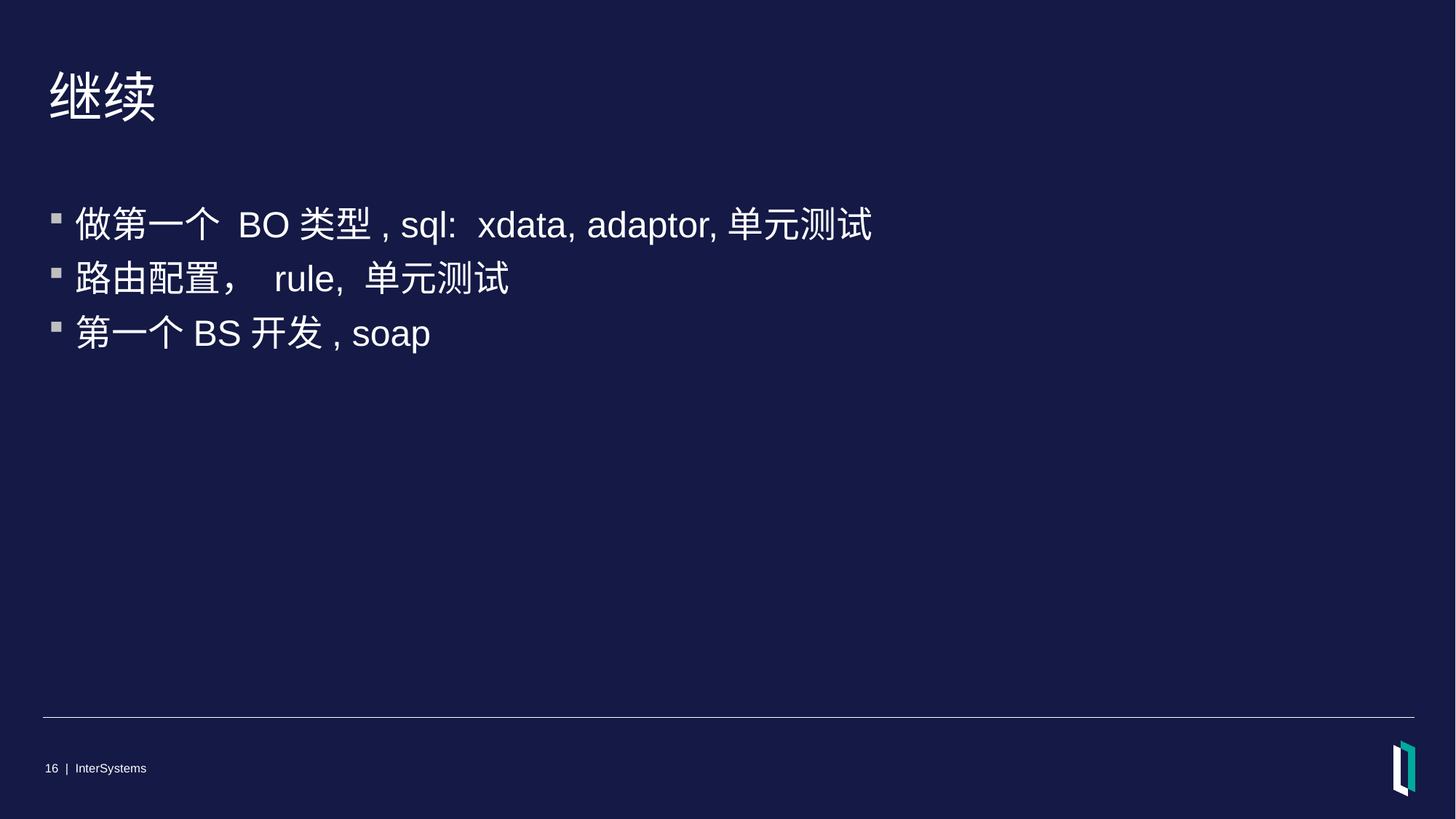

# 继续

做第一个 BO类型, sql:  xdata, adaptor,单元测试
路由配置， rule, 单元测试
第一个BS开发, soap